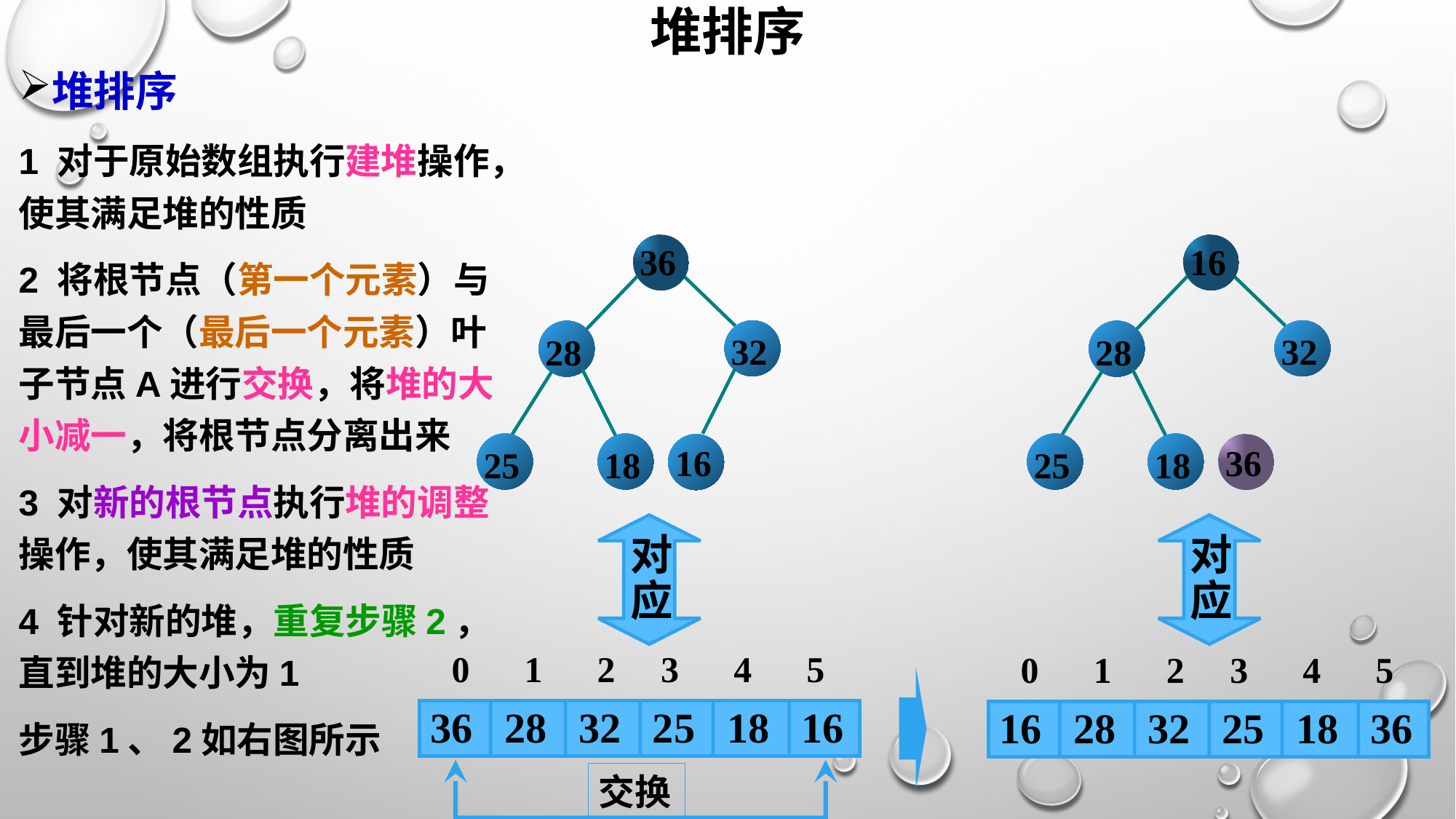

# 堆排序
堆排序
1 对于原始数组执行建堆操作，使其满足堆的性质
2 将根节点（第一个元素）与最后一个（最后一个元素）叶子节点A进行交换，将堆的大小减一，将根节点分离出来
3 对新的根节点执行堆的调整操作，使其满足堆的性质
4 针对新的堆，重复步骤2，直到堆的大小为1
步骤1、2如右图所示

36

32
28

16
25
18

16

32
28

36
25
18
对
应
对
应
0      1      2     3      4      5

36   28   32   25   18   16

0      1      2     3      4      5

16   28   32   25   18   36

交换